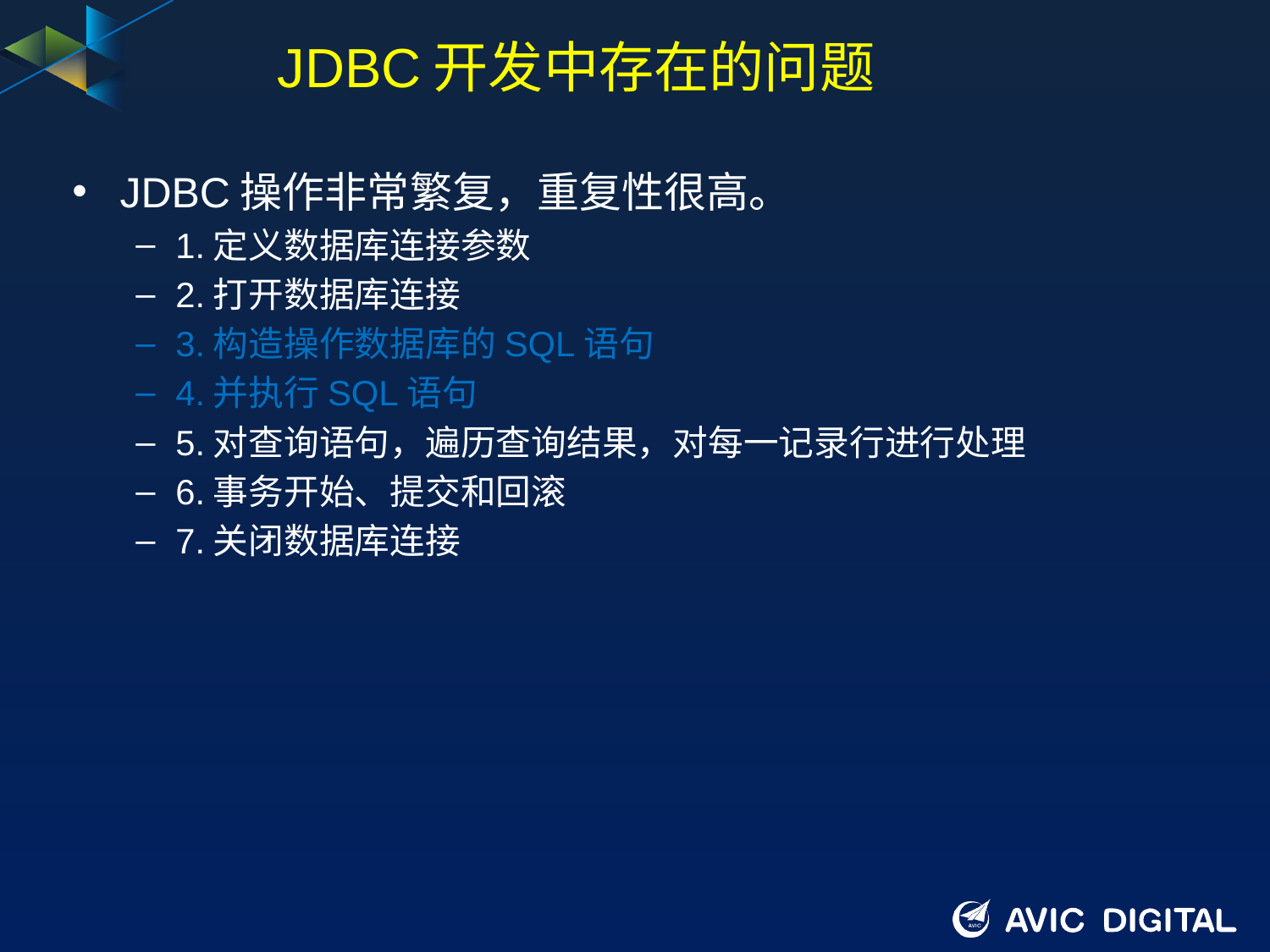

# JDBC开发中存在的问题
JDBC操作非常繁复，重复性很高。
1.定义数据库连接参数
2.打开数据库连接
3.构造操作数据库的SQL语句
4.并执行SQL语句
5.对查询语句，遍历查询结果，对每一记录行进行处理
6.事务开始、提交和回滚
7.关闭数据库连接